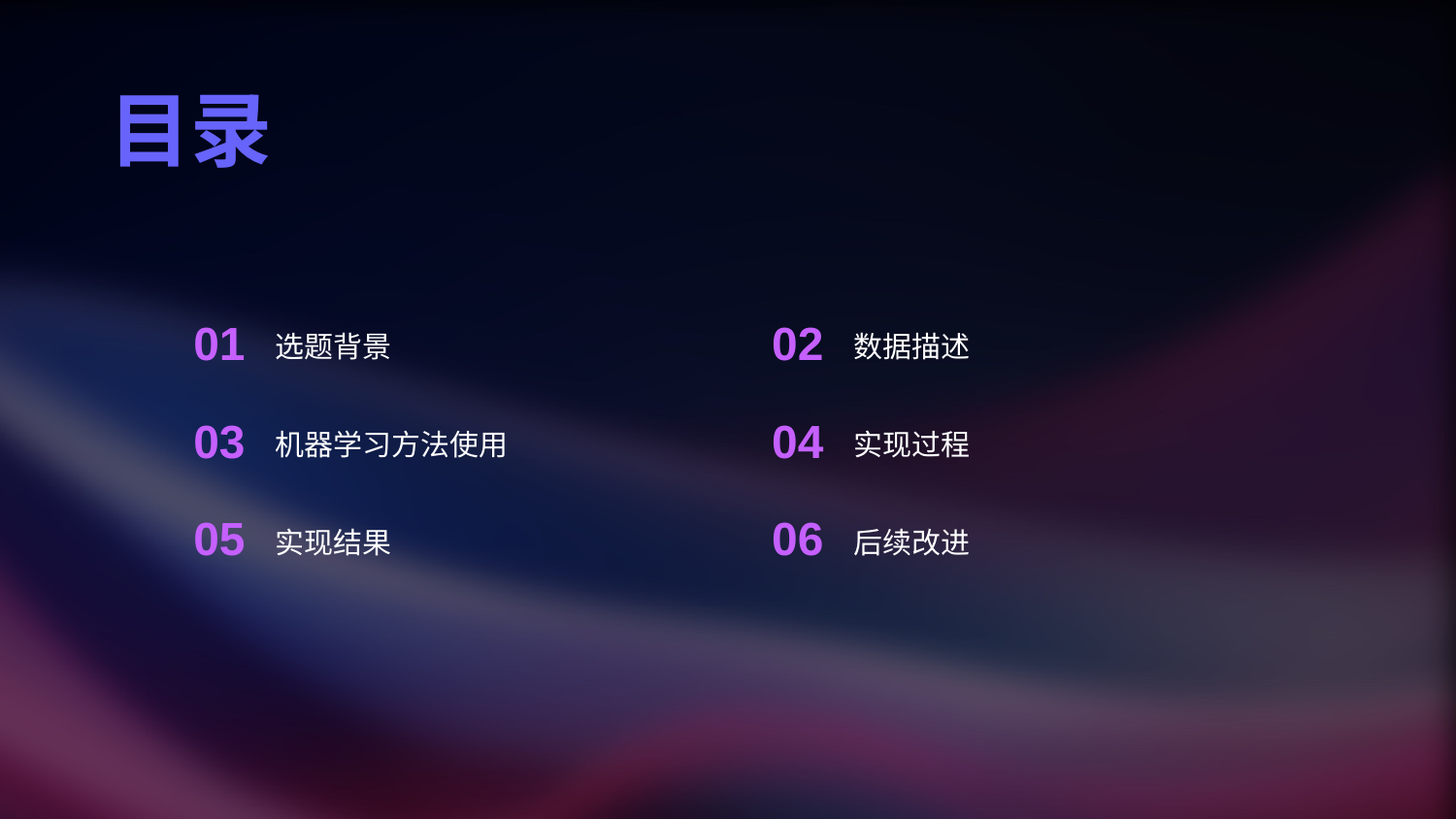

目录
01
02
选题背景
数据描述
03
04
机器学习方法使用
实现过程
05
06
实现结果
后续改进